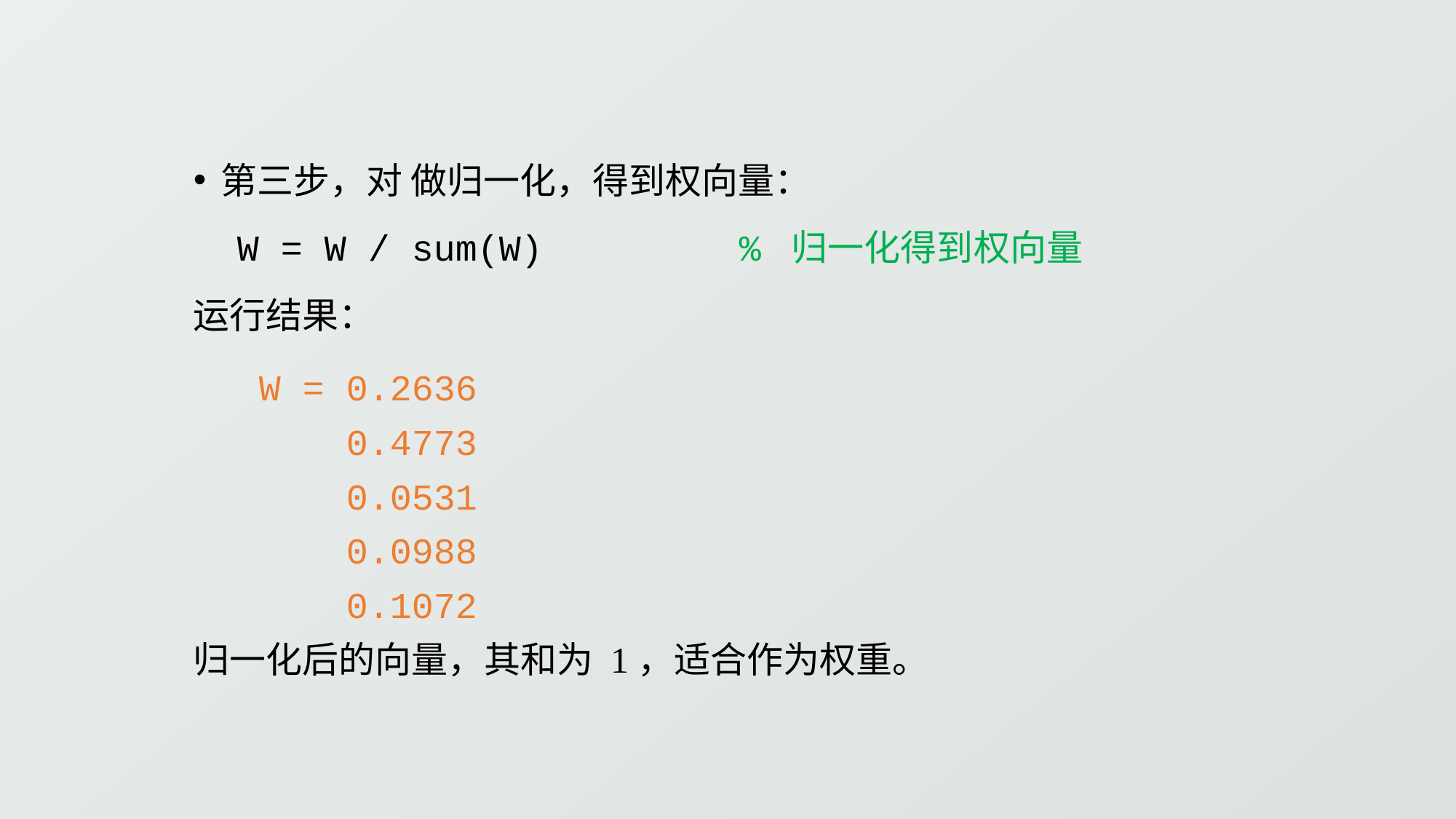

第三步，对 做归一化，得到权向量：
  W = W / sum(W)         % 归一化得到权向量
运行结果：
   W = 0.2636
       0.4773
       0.0531
       0.0988
       0.1072
归一化后的向量，其和为 1，适合作为权重。